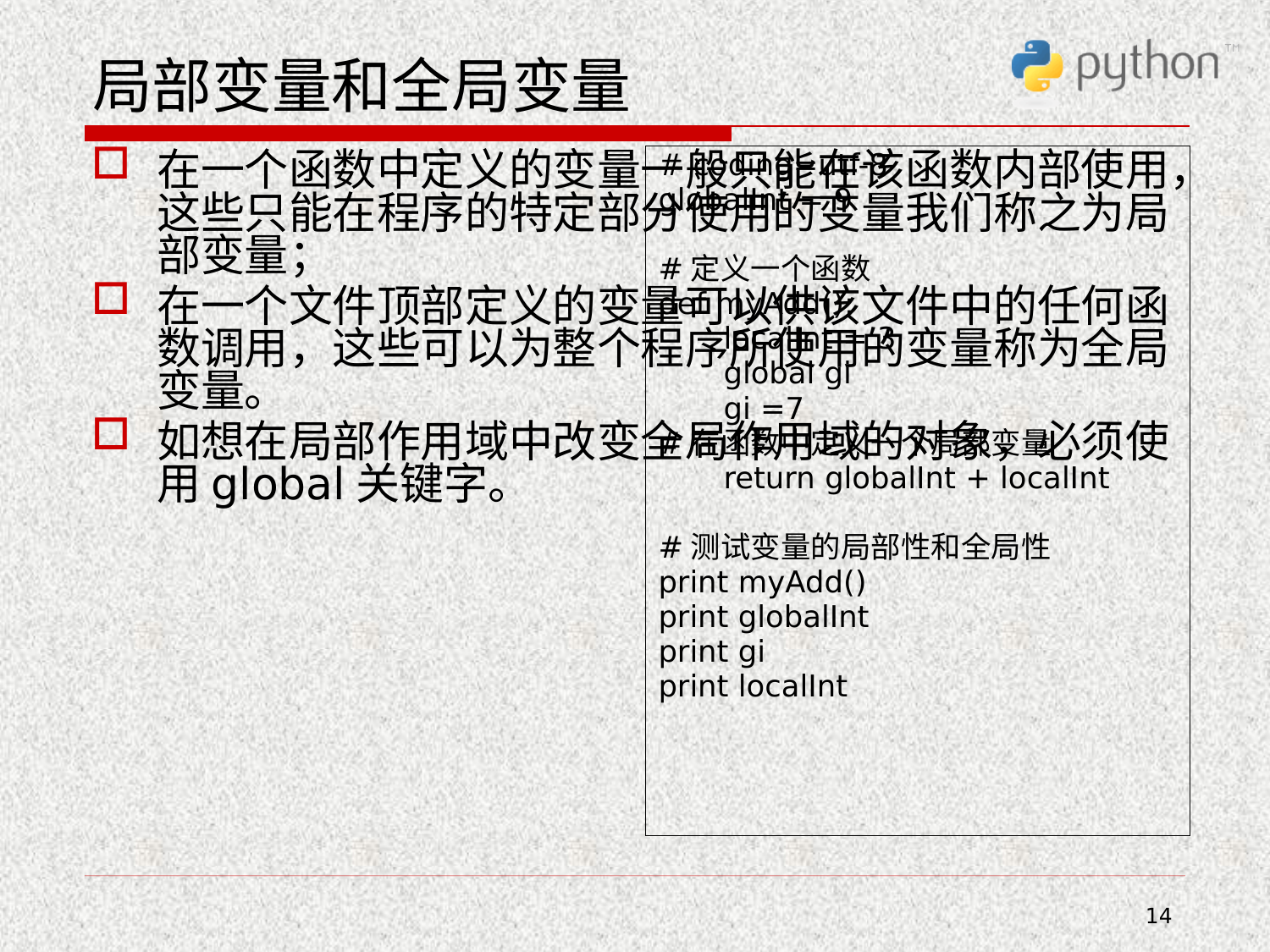

# 局部变量和全局变量
在一个函数中定义的变量一般只能在该函数内部使用，这些只能在程序的特定部分使用的变量我们称之为局部变量；
在一个文件顶部定义的变量可以供该文件中的任何函数调用，这些可以为整个程序所使用的变量称为全局变量。
如想在局部作用域中改变全局作用域的对象，必须使用global关键字。
# coding=utf-8
globalInt = 9

#定义一个函数
def myAdd():
	localInt = 3
	global gi
	gi =7
#在函数中定义一个局部变量
	return globalInt + localInt

#测试变量的局部性和全局性
print myAdd()
print globalInt
print gi
print localInt
14